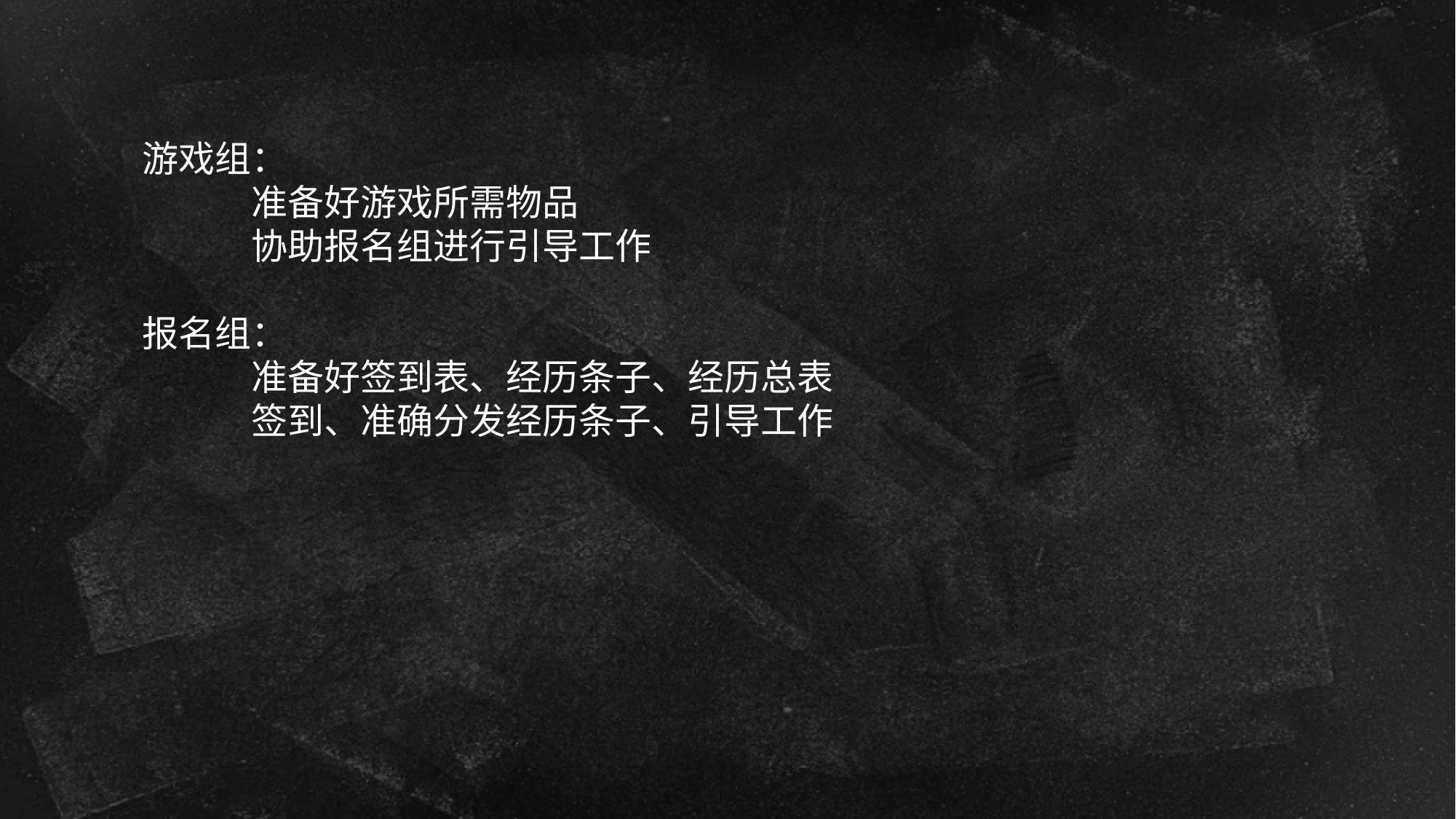

游戏组：
	准备好游戏所需物品
	协助报名组进行引导工作

报名组：
	准备好签到表、经历条子、经历总表
	签到、准确分发经历条子、引导工作